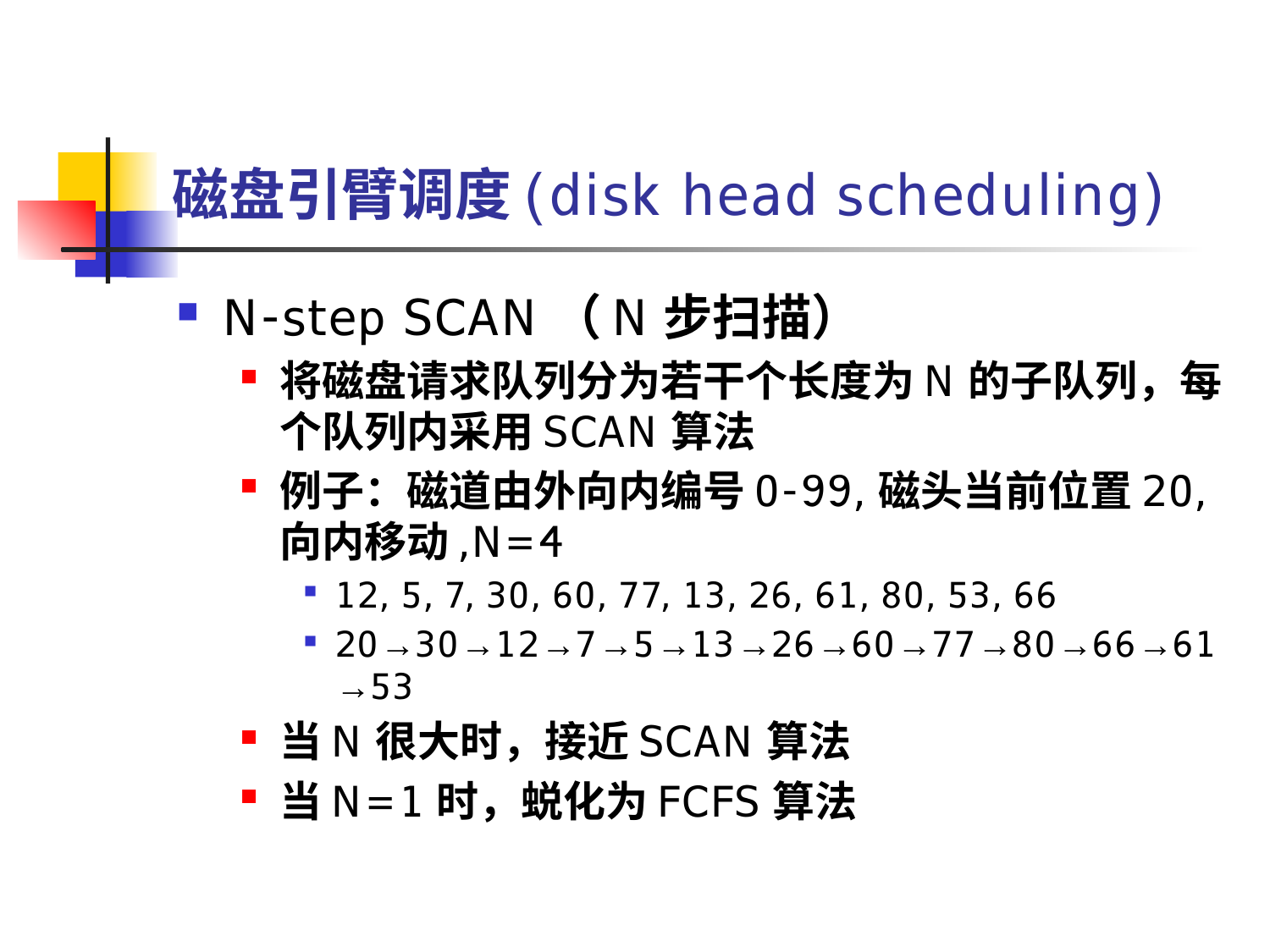

# 磁盘引臂调度(disk head scheduling)
N-step SCAN（N步扫描）
将磁盘请求队列分为若干个长度为N的子队列，每个队列内采用SCAN算法
例子：磁道由外向内编号0-99,磁头当前位置20,向内移动,N=4
12, 5, 7, 30, 60, 77, 13, 26, 61, 80, 53, 66
20→30→12→7→5→13→26→60→77→80→66→61 →53
当N很大时，接近SCAN算法
当N=1时，蜕化为FCFS算法